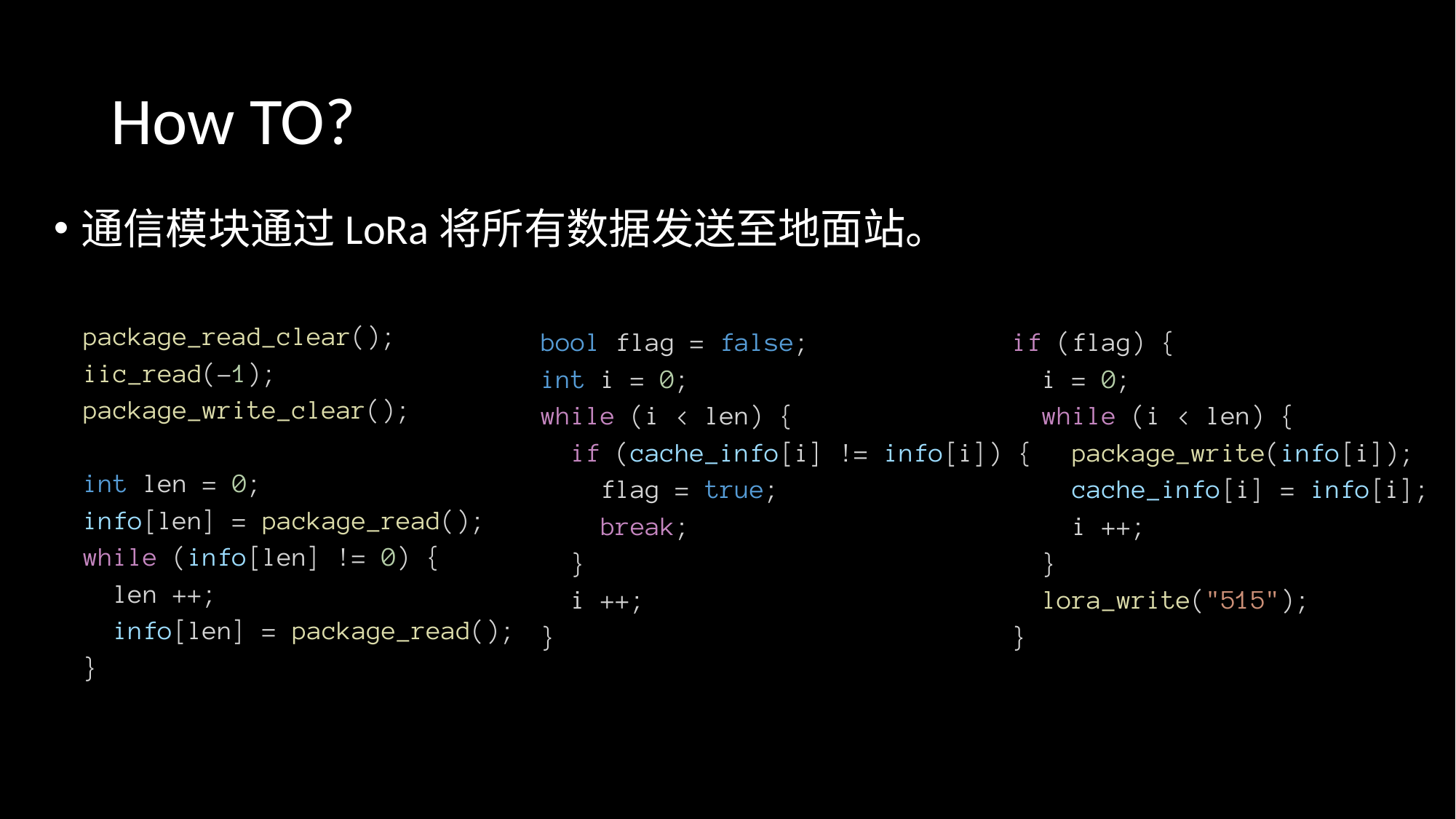

# How TO?

  if (flag) {
    i = 0;
    while (i < len) {
      package_write(info[i]);
      cache_info[i] = info[i];
      i ++;
    }
    lora_write("515");
  }

  bool flag = false;
  int i = 0;
  while (i < len) {
    if (cache_info[i] != info[i]) {
      flag = true;
      break;
    }
    i ++;
  }
通信模块通过LoRa将所有数据发送至地面站。

  package_read_clear();
  iic_read(-1);
  package_write_clear();

  int len = 0;
  info[len] = package_read();
  while (info[len] != 0) {
    len ++;
    info[len] = package_read();
  }